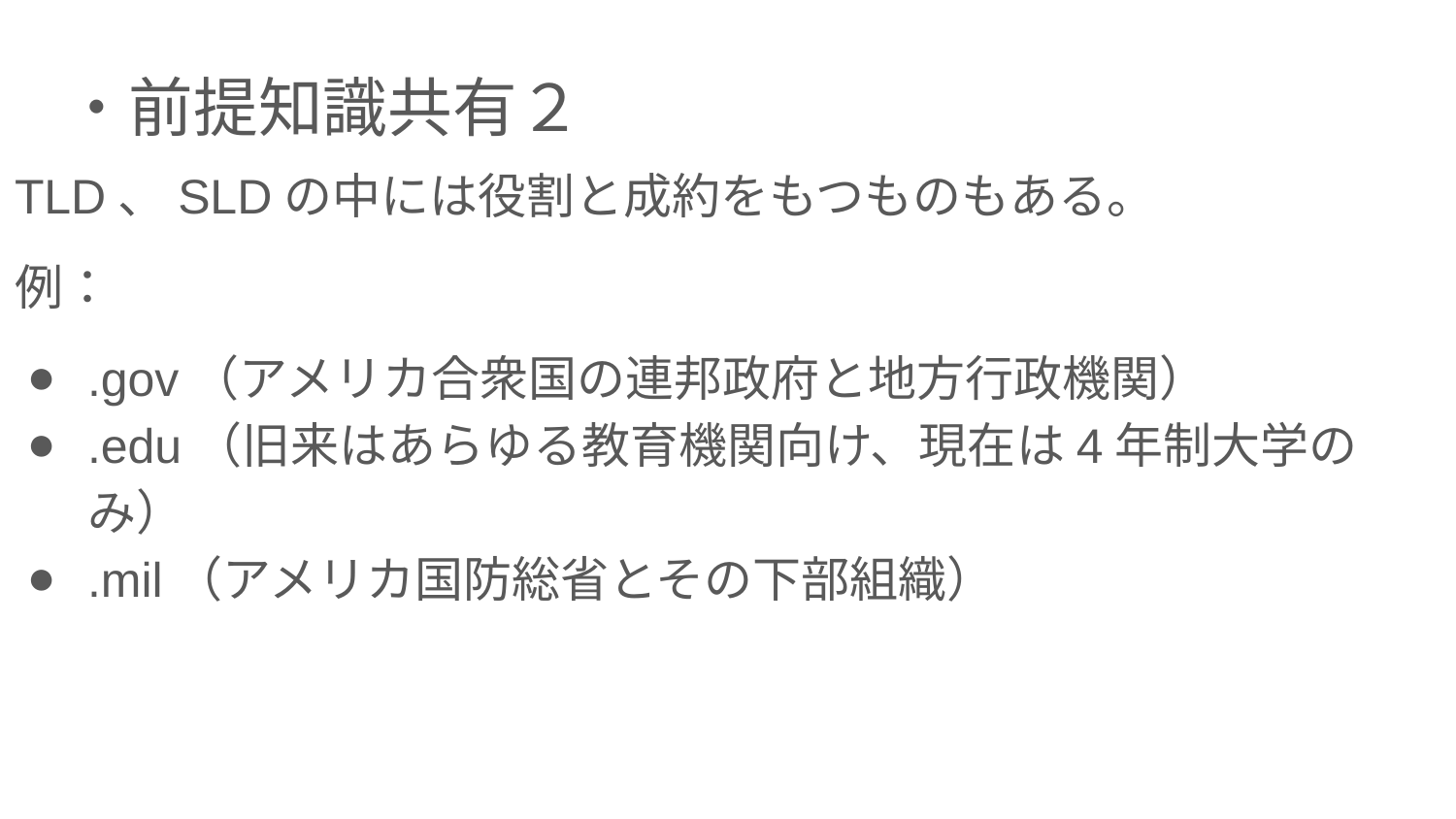

# ・前提知識共有２
TLD、SLDの中には役割と成約をもつものもある。
例：
.gov（アメリカ合衆国の連邦政府と地方行政機関）
.edu（旧来はあらゆる教育機関向け、現在は4年制大学のみ）
.mil（アメリカ国防総省とその下部組織）